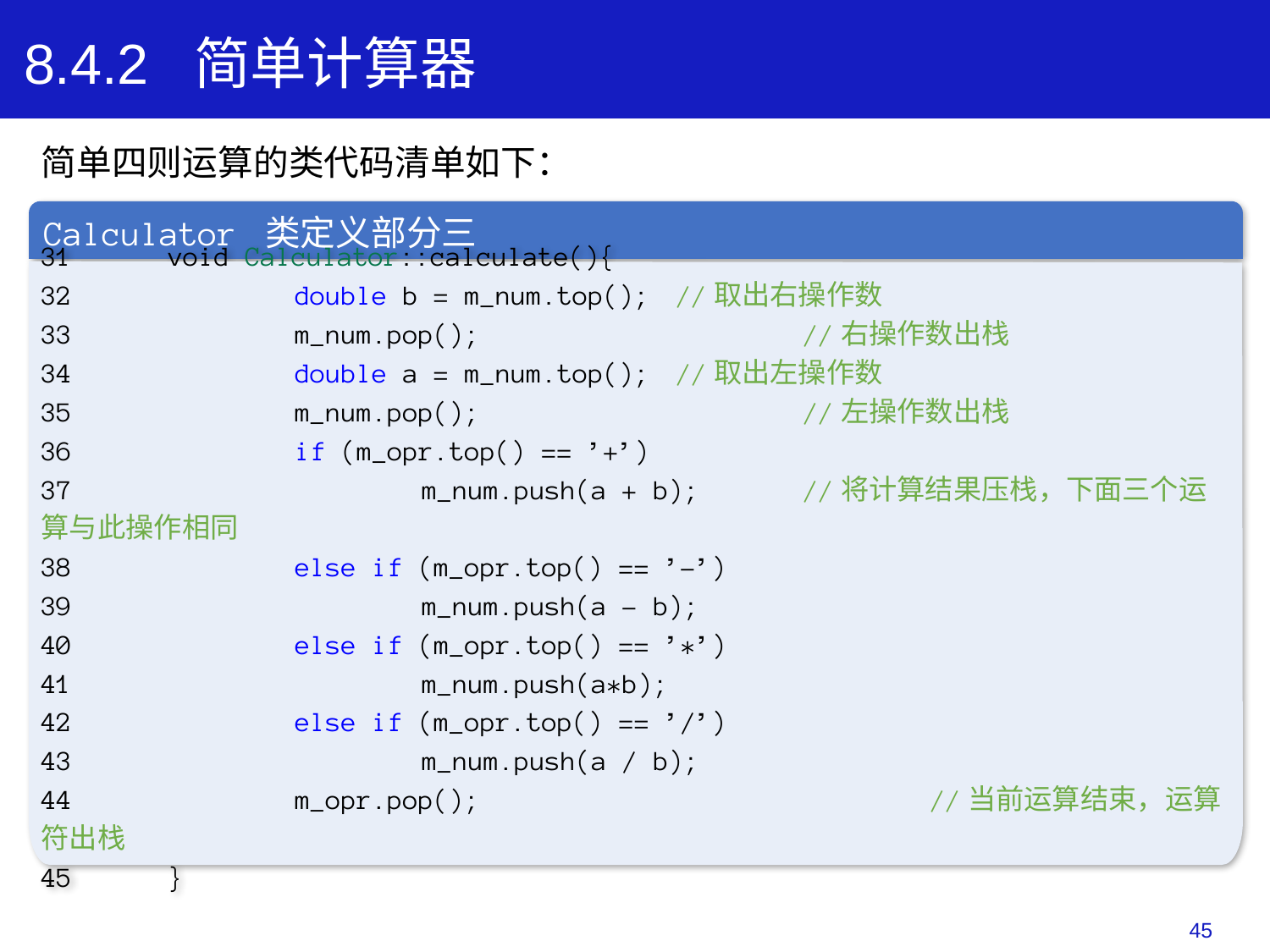

8.4.2  简单计算器
简单四则运算的类代码清单如下：
Calculator 类定义部分三
31 	void Calculator::calculate(){
32 		double b = m_num.top(); 	//取出右操作数
33		m_num.pop(); 			//右操作数出栈
34 		double a = m_num.top(); 	//取出左操作数
35 		m_num.pop(); 			//左操作数出栈
36 		if (m_opr.top() == ’+’)
37 			m_num.push(a + b); 	//将计算结果压栈，下面三个运算与此操作相同
38 		else if (m_opr.top() == ’-’)
39 			m_num.push(a - b);
40 		else if (m_opr.top() == ’*’)
41 			m_num.push(a*b);
42 		else if (m_opr.top() == ’/’)
43 			m_num.push(a / b);
44 		m_opr.pop();	 			//当前运算结束，运算符出栈
45 	}
45